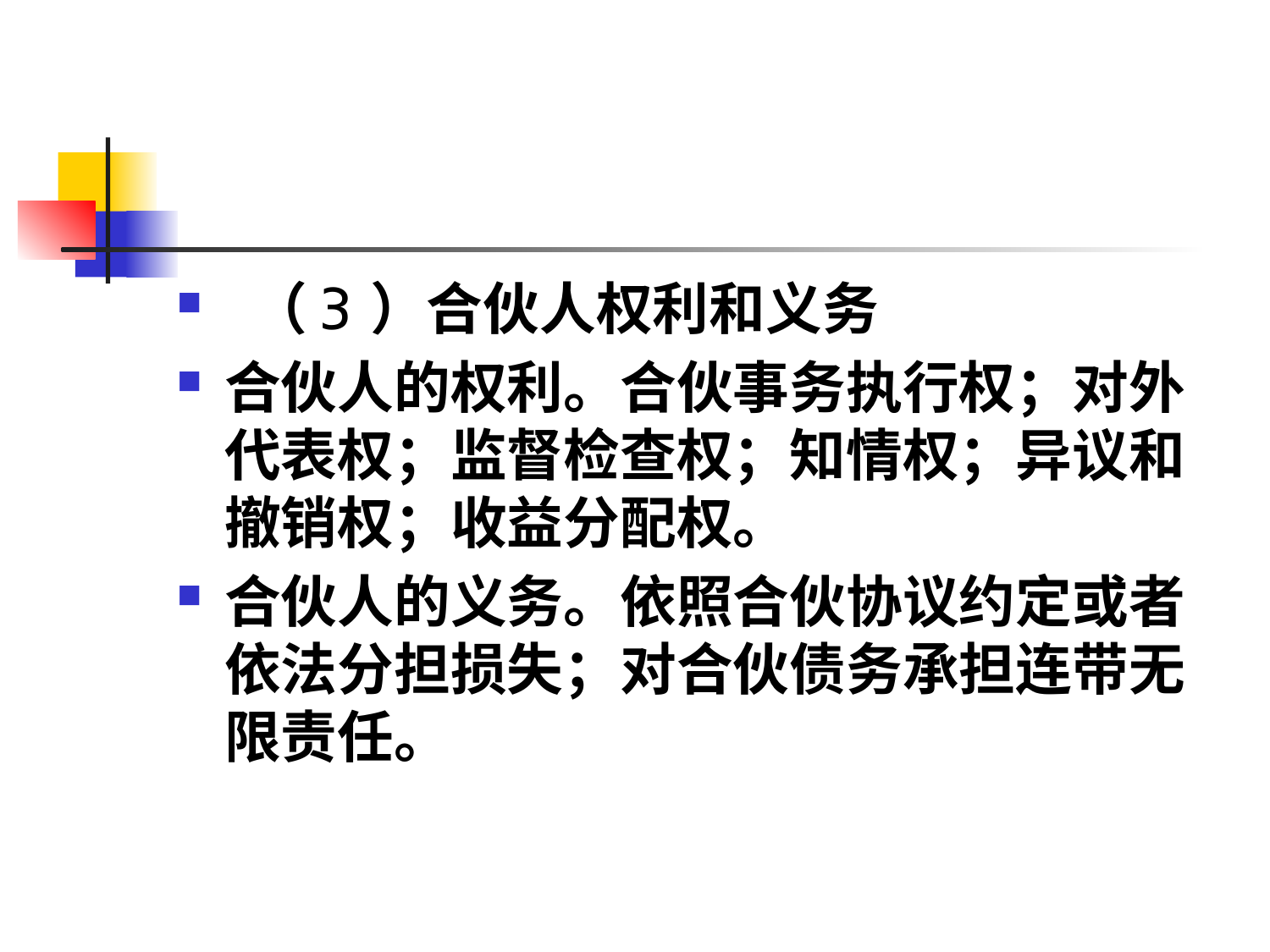

#
 （3）合伙人权利和义务
合伙人的权利。合伙事务执行权；对外代表权；监督检查权；知情权；异议和撤销权；收益分配权。
合伙人的义务。依照合伙协议约定或者依法分担损失；对合伙债务承担连带无限责任。